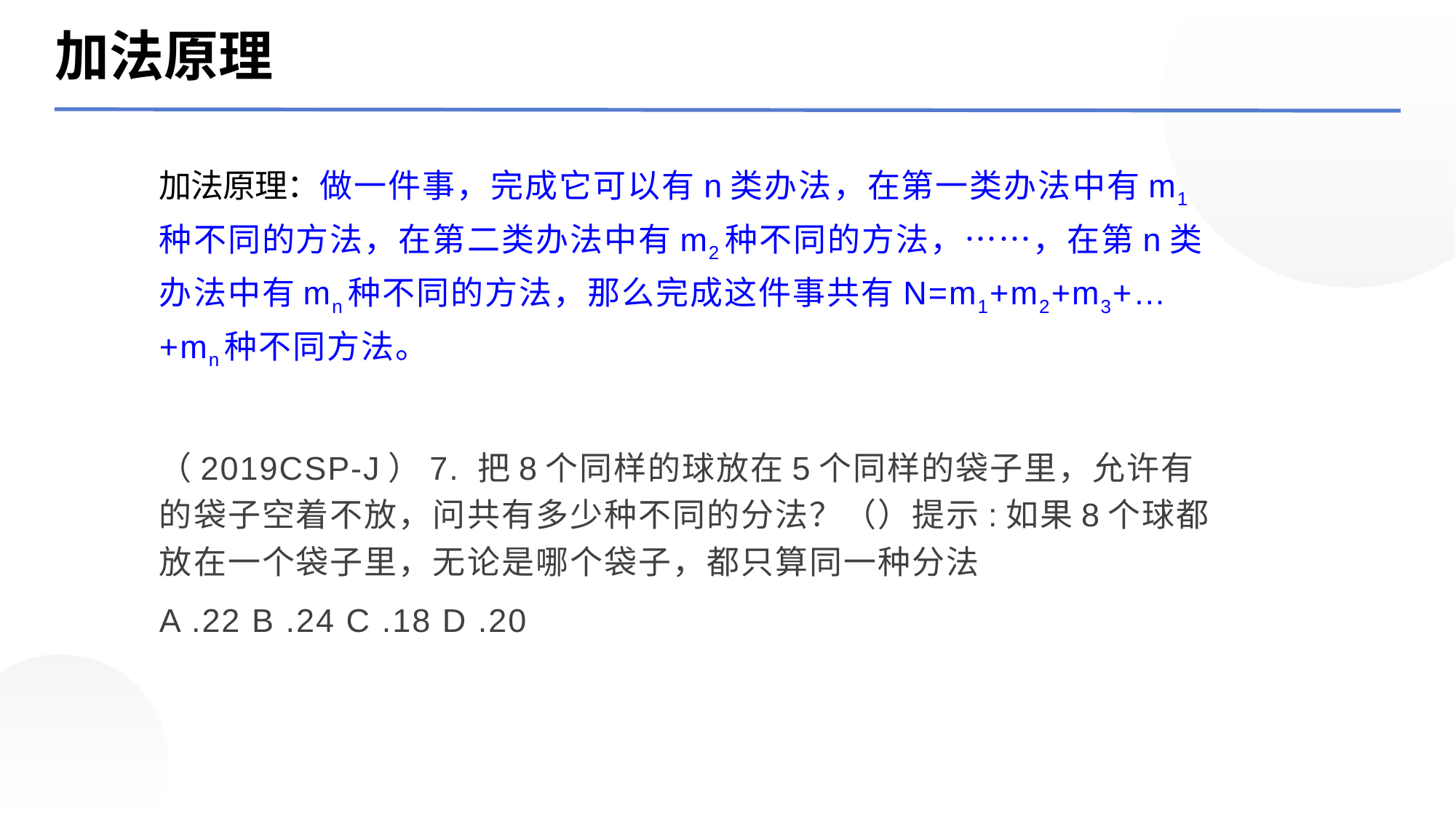

加法原理
加法原理：做一件事，完成它可以有n类办法，在第一类办法中有m1种不同的方法，在第二类办法中有m2种不同的方法，……，在第n类办法中有mn种不同的方法，那么完成这件事共有N=m1+m2+m3+…+mn种不同方法。

（2019CSP-J）7. 把8个同样的球放在5个同样的袋子里，允许有的袋子空着不放，问共有多少种不同的分法？（）提示:如果8个球都放在一个袋子里，无论是哪个袋子，都只算同一种分法
A .22 B .24 C .18 D .20